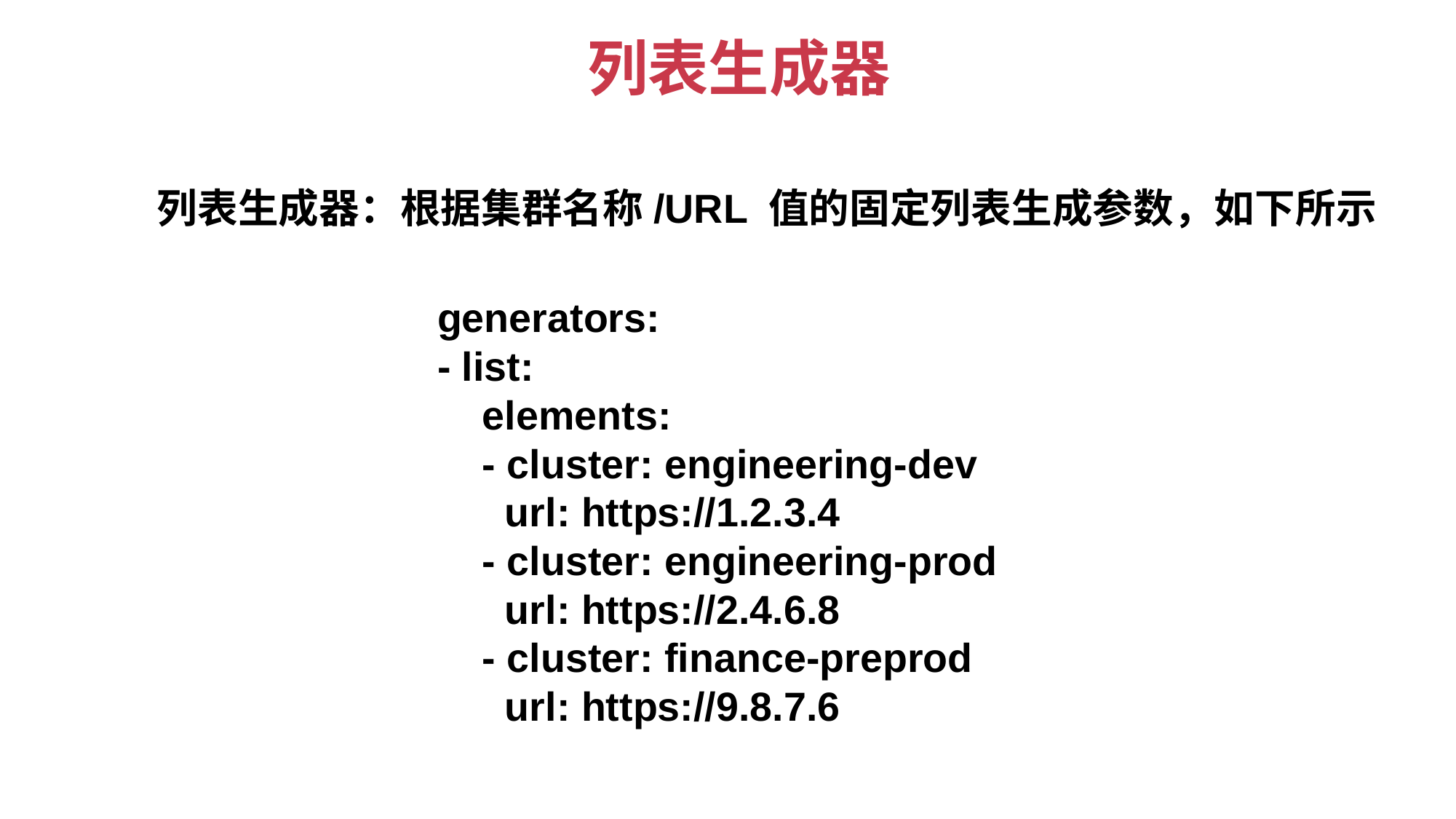

列表生成器
列表生成器：根据集群名称/URL 值的固定列表生成参数，如下所示
  generators:
  - list:
      elements:
      - cluster: engineering-dev
        url: https://1.2.3.4
      - cluster: engineering-prod
        url: https://2.4.6.8
      - cluster: finance-preprod
        url: https://9.8.7.6